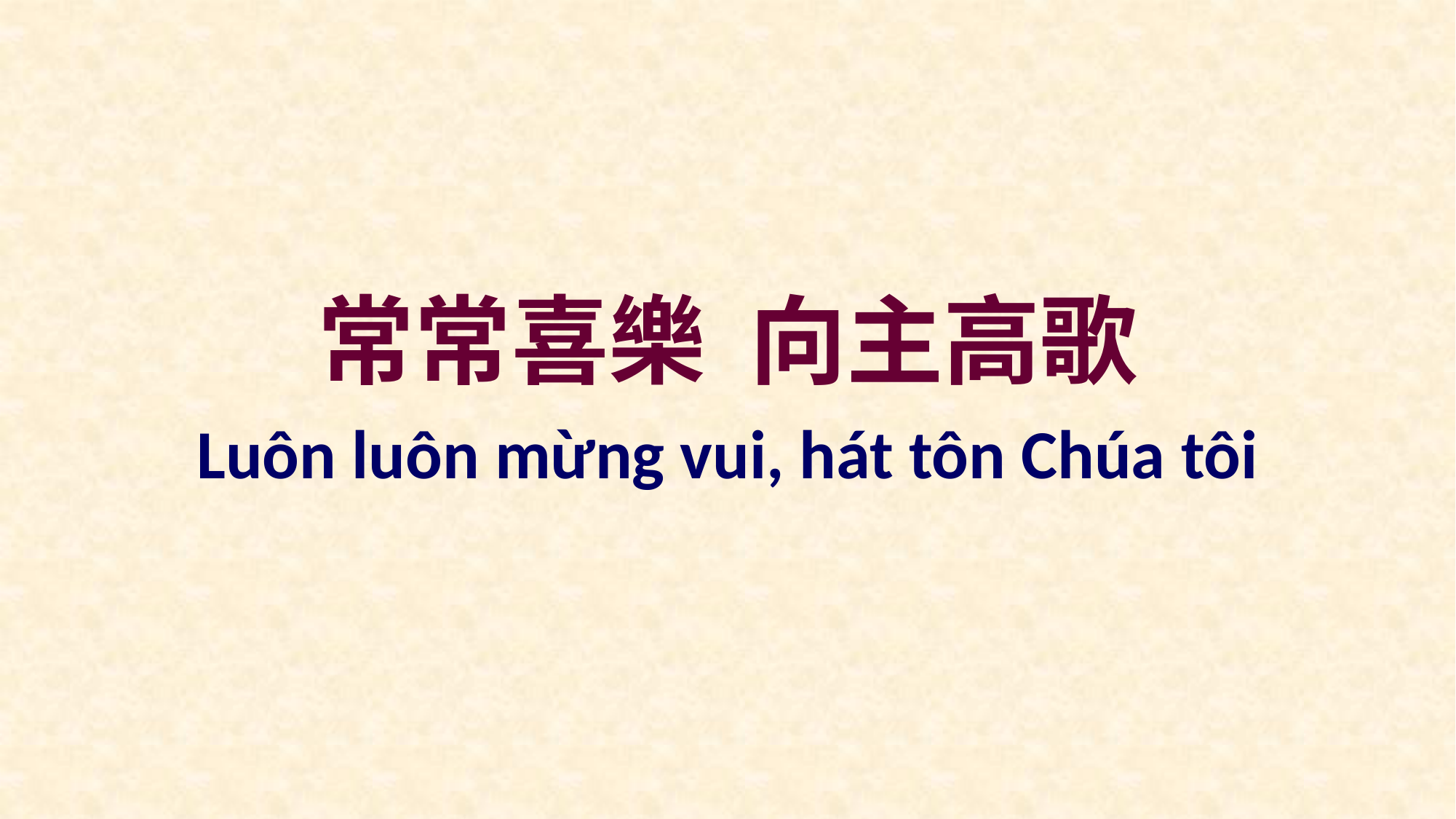

常常喜樂  向主高歌
Luôn luôn mừng vui, hát tôn Chúa tôi